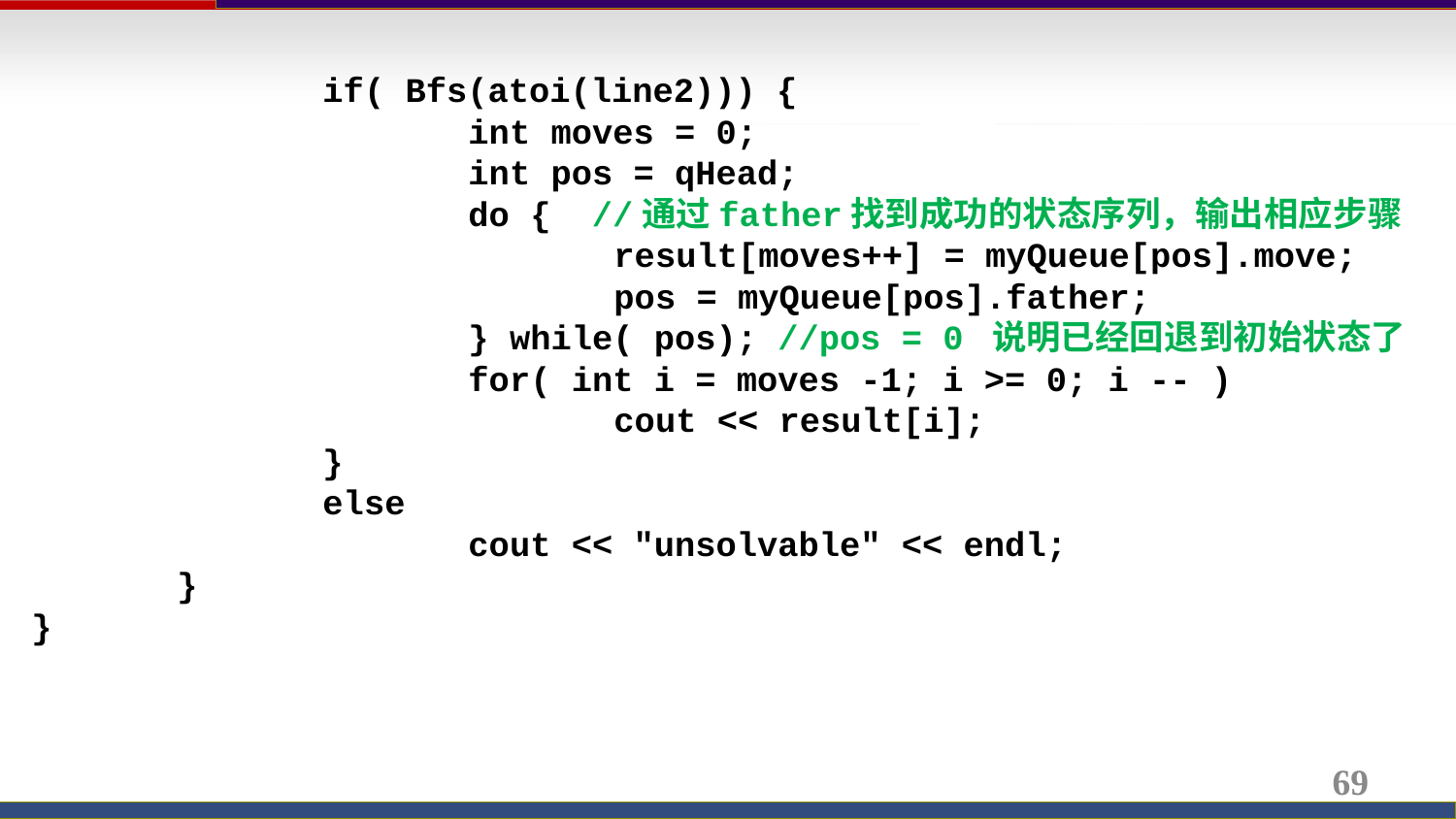

if( Bfs(atoi(line2))) {
			int moves = 0;
			int pos = qHead;
			do {  //通过father找到成功的状态序列，输出相应步骤
				result[moves++] = myQueue[pos].move;
				pos = myQueue[pos].father;
			} while( pos); //pos = 0 说明已经回退到初始状态了
			for( int i = moves -1; i >= 0; i -- )
				cout << result[i];
		}
		else
			cout << "unsolvable" << endl;
	}
}